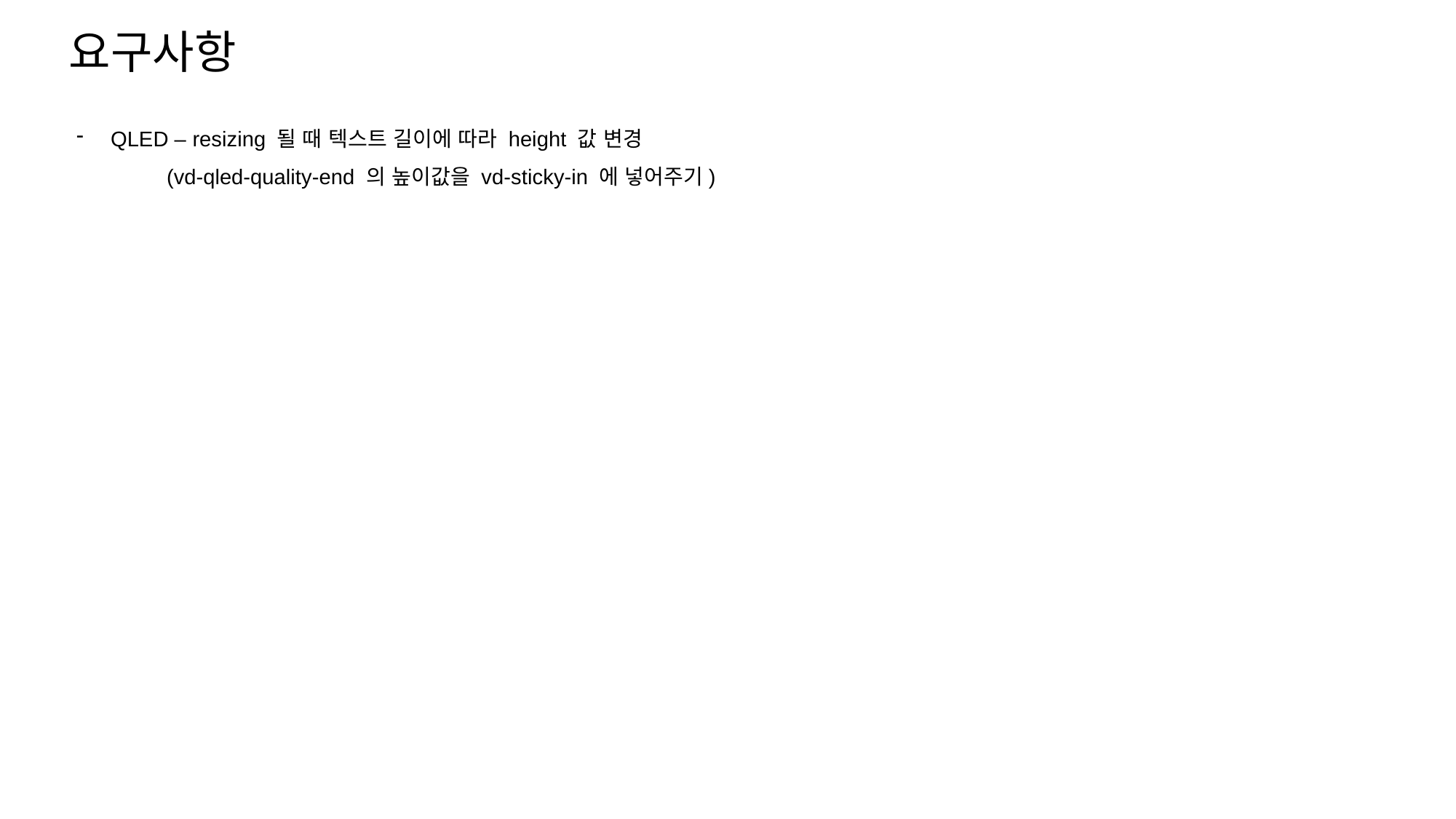

요구사항
QLED – resizing 될 때 텍스트 길이에 따라 height 값 변경
               (vd-qled-quality-end 의 높이값을 vd-sticky-in 에 넣어주기)